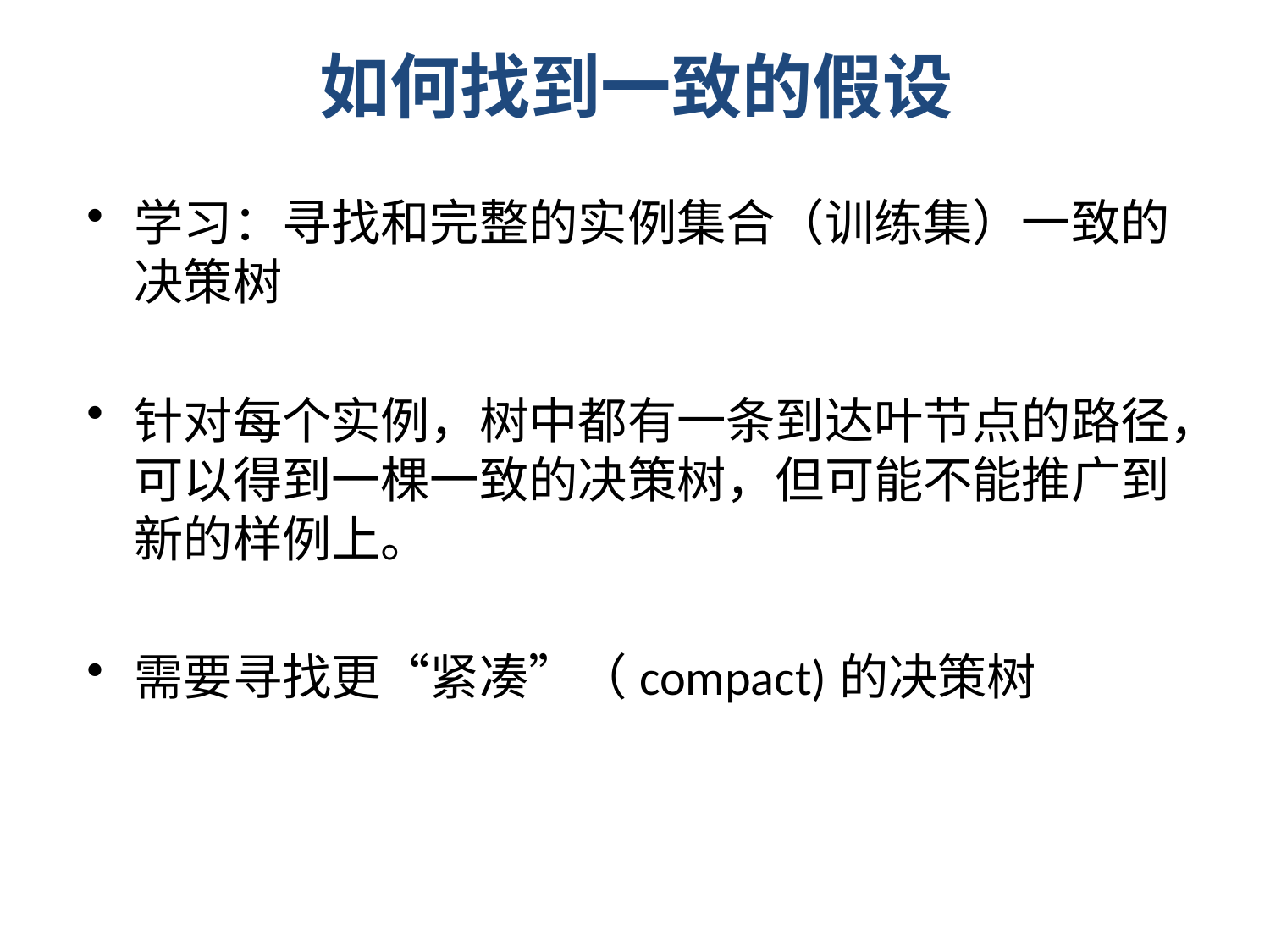

如何找到一致的假设

学习：寻找和完整的实例集合（训练集）一致的决策树

针对每个实例，树中都有一条到达叶节点的路径，可以得到一棵一致的决策树，但可能不能推广到新的样例上。

需要寻找更“紧凑”（compact)的决策树